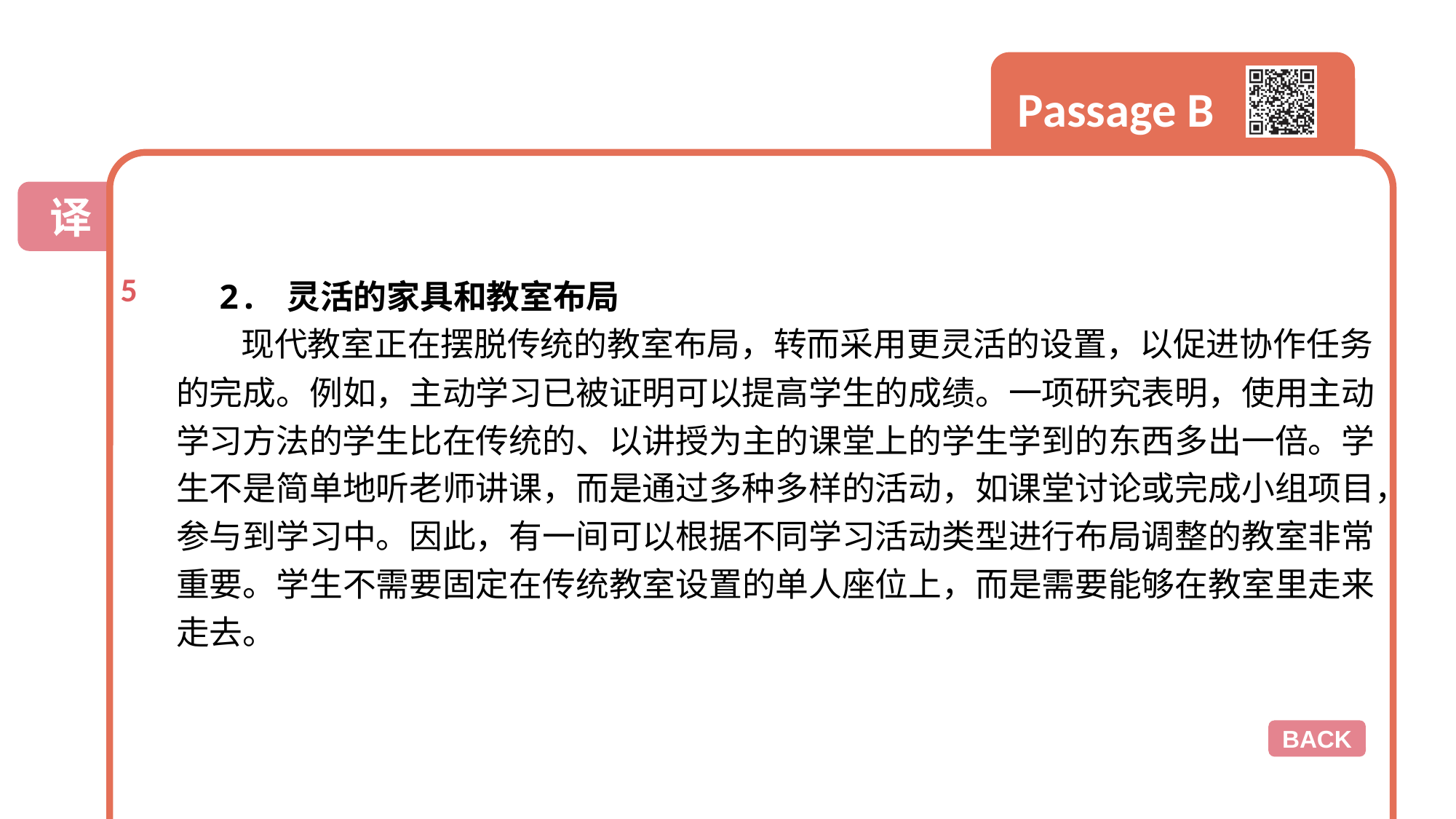

5

2. 灵活的家具和教室布局
现代教室正在摆脱传统的教室布局，转而采用更灵活的设置，以促进协作任务的完成。例如，主动学习已被证明可以提高学生的成绩。一项研究表明，使用主动学习方法的学生比在传统的、以讲授为主的课堂上的学生学到的东西多出一倍。学生不是简单地听老师讲课，而是通过多种多样的活动，如课堂讨论或完成小组项目，参与到学习中。因此，有一间可以根据不同学习活动类型进行布局调整的教室非常重要。学生不需要固定在传统教室设置的单人座位上，而是需要能够在教室里走来走去。

BACK